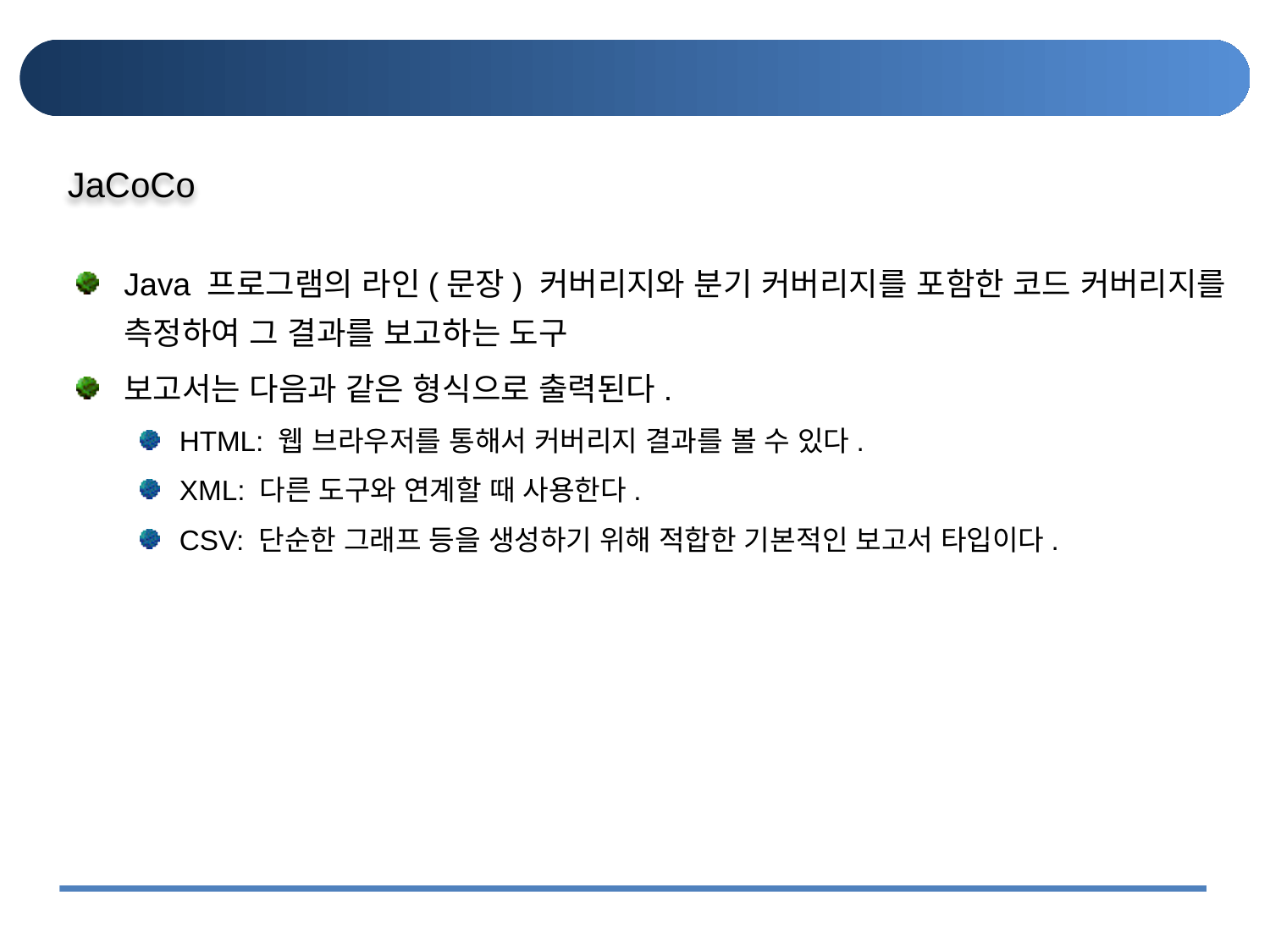

#
JaCoCo
Java 프로그램의 라인(문장) 커버리지와 분기 커버리지를 포함한 코드 커버리지를 측정하여 그 결과를 보고하는 도구
보고서는 다음과 같은 형식으로 출력된다.
HTML: 웹 브라우저를 통해서 커버리지 결과를 볼 수 있다.
XML: 다른 도구와 연계할 때 사용한다.
CSV: 단순한 그래프 등을 생성하기 위해 적합한 기본적인 보고서 타입이다.